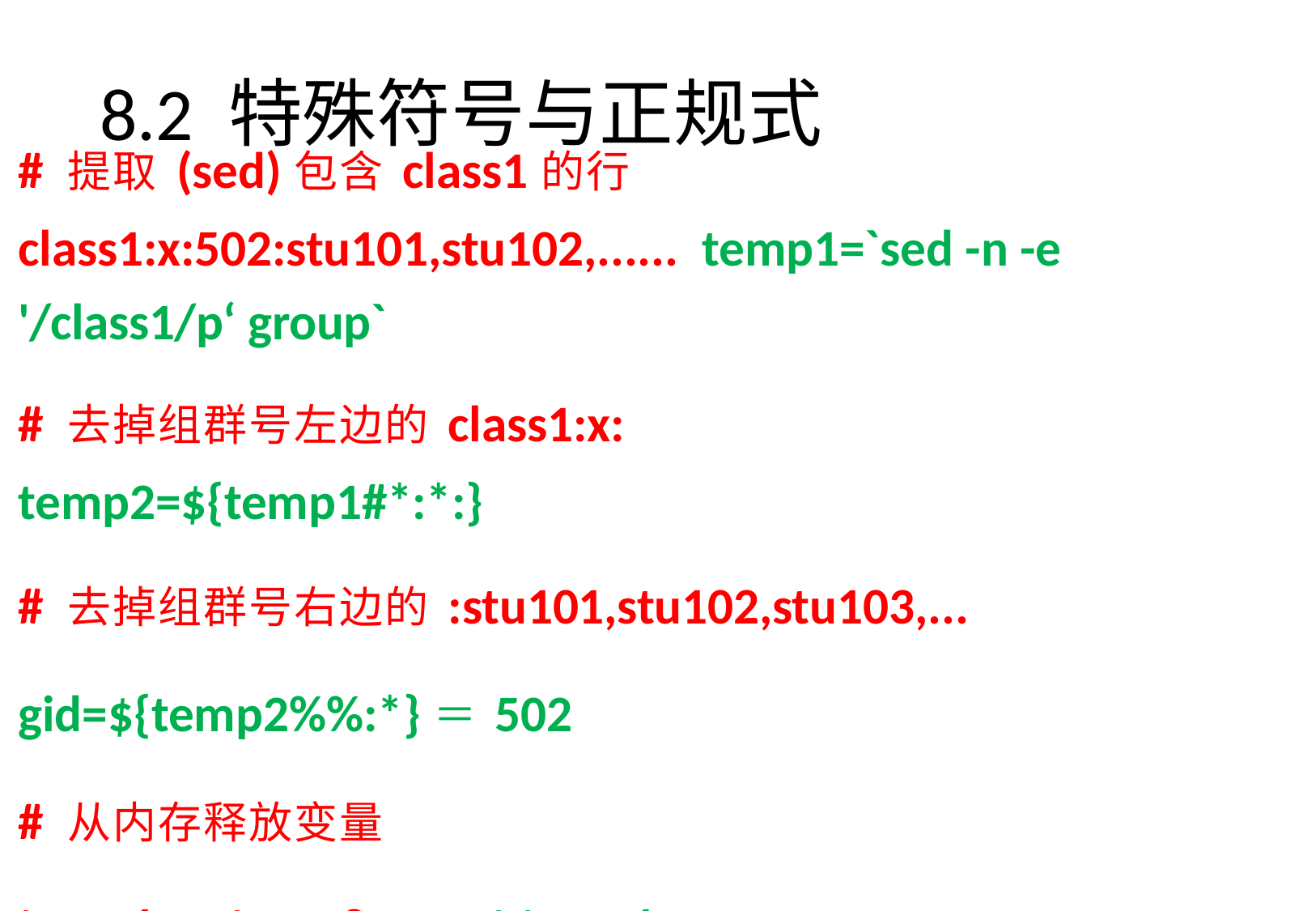

# 8.2 特殊符号与正规式
# 提取(sed)包含class1的行class1:x:502:stu101,stu102,......  temp1=`sed -n -e '/class1/p‘ group`
# 去掉组群号左边的class1:x:  temp2=${temp1#*:*:}
# 去掉组群号右边的:stu101,stu102,stu103,...  gid=${temp2%%:*}＝502
# 从内存释放变量temp1，temp2  unset temp1 temp2